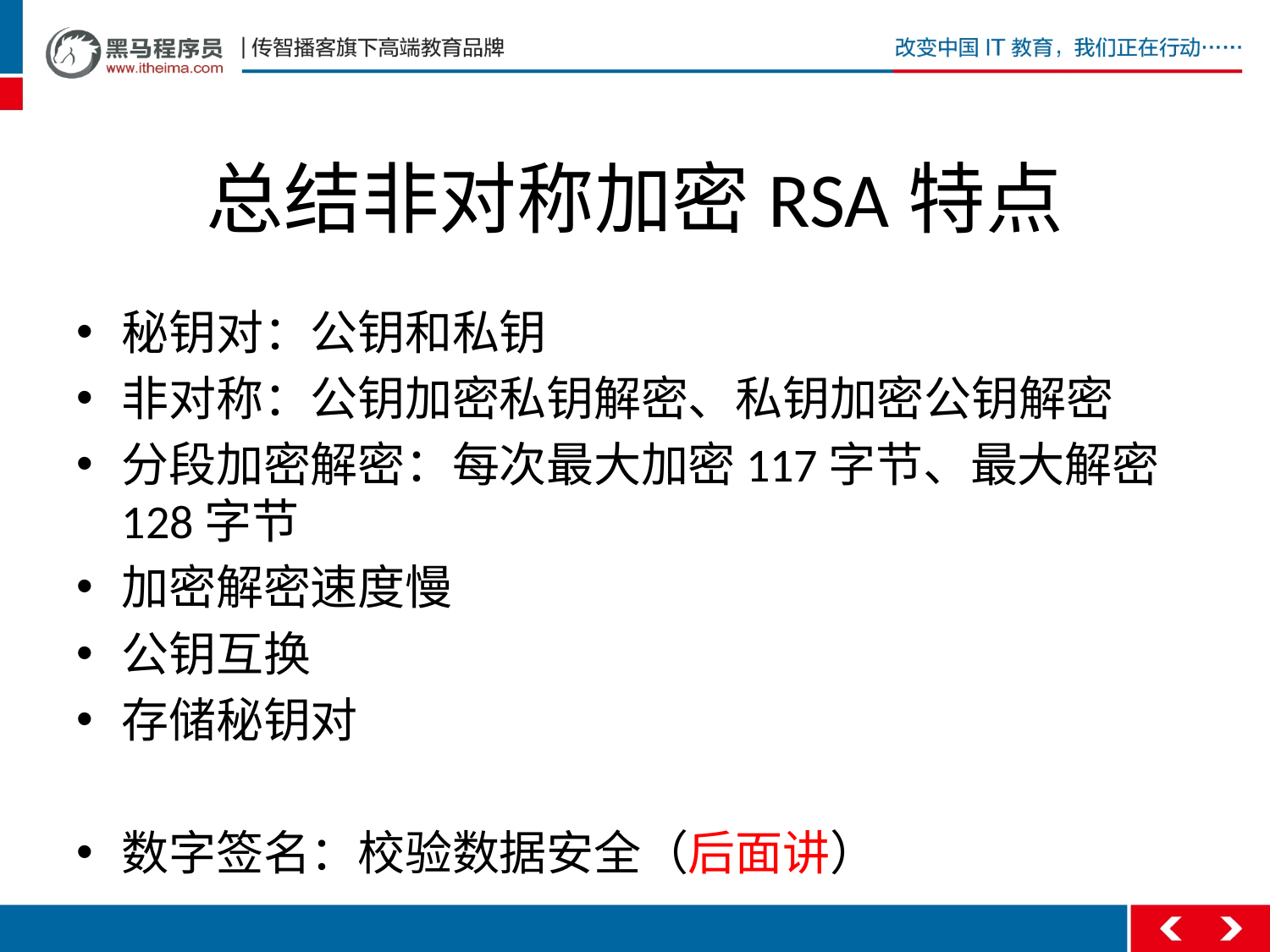

# 总结非对称加密RSA特点
秘钥对：公钥和私钥
非对称：公钥加密私钥解密、私钥加密公钥解密
分段加密解密：每次最大加密117字节、最大解密128字节
加密解密速度慢
公钥互换
存储秘钥对

数字签名：校验数据安全（后面讲）